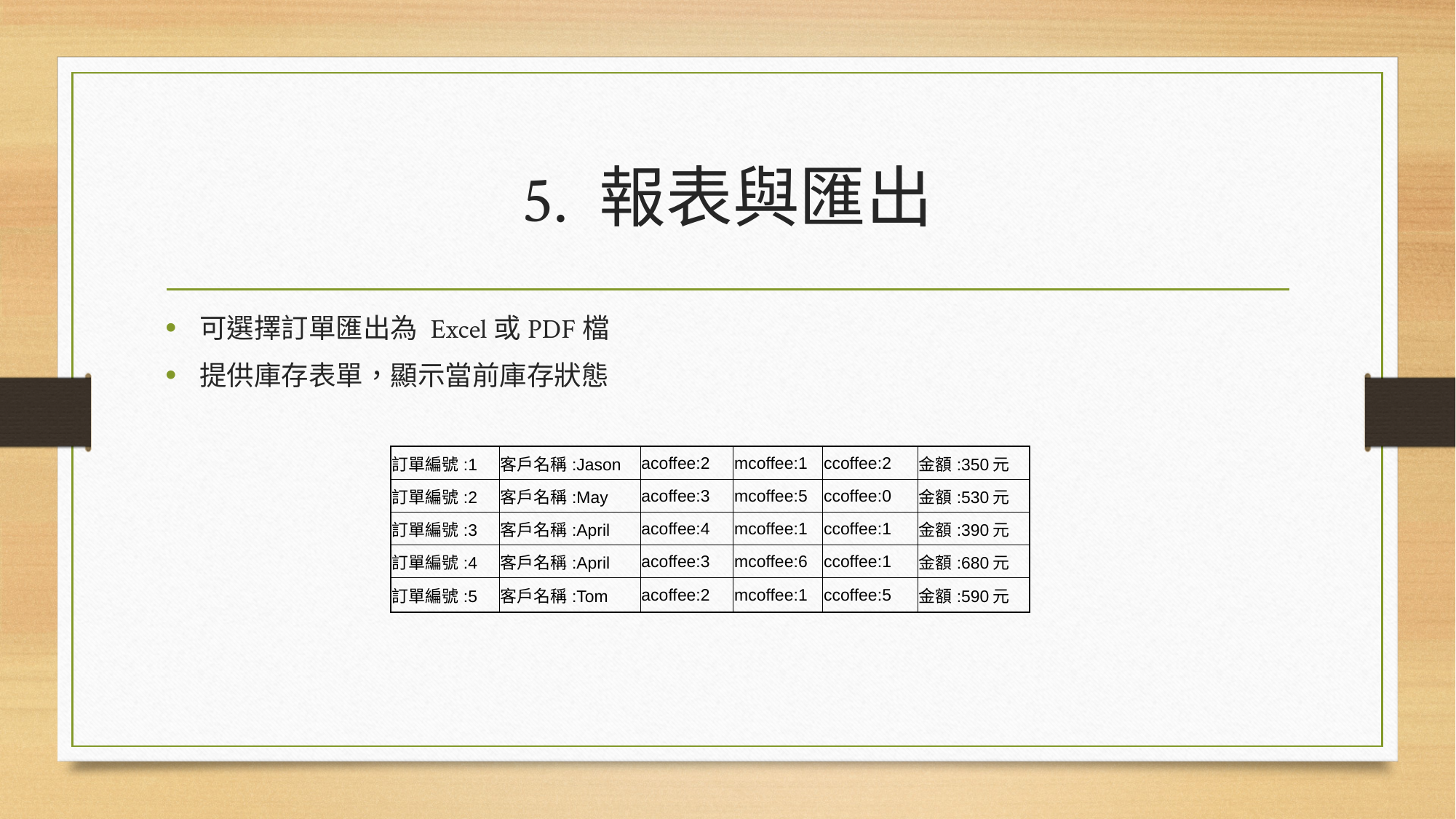

# 5. 報表與匯出
可選擇訂單匯出為 Excel或PDF檔
提供庫存表單，顯示當前庫存狀態
| 訂單編號:1 | 客戶名稱:Jason | acoffee:2 | mcoffee:1 | ccoffee:2 | 金額:350元 |
| --- | --- | --- | --- | --- | --- |
| 訂單編號:2 | 客戶名稱:May | acoffee:3 | mcoffee:5 | ccoffee:0 | 金額:530元 |
| 訂單編號:3 | 客戶名稱:April | acoffee:4 | mcoffee:1 | ccoffee:1 | 金額:390元 |
| 訂單編號:4 | 客戶名稱:April | acoffee:3 | mcoffee:6 | ccoffee:1 | 金額:680元 |
| 訂單編號:5 | 客戶名稱:Tom | acoffee:2 | mcoffee:1 | ccoffee:5 | 金額:590元 |